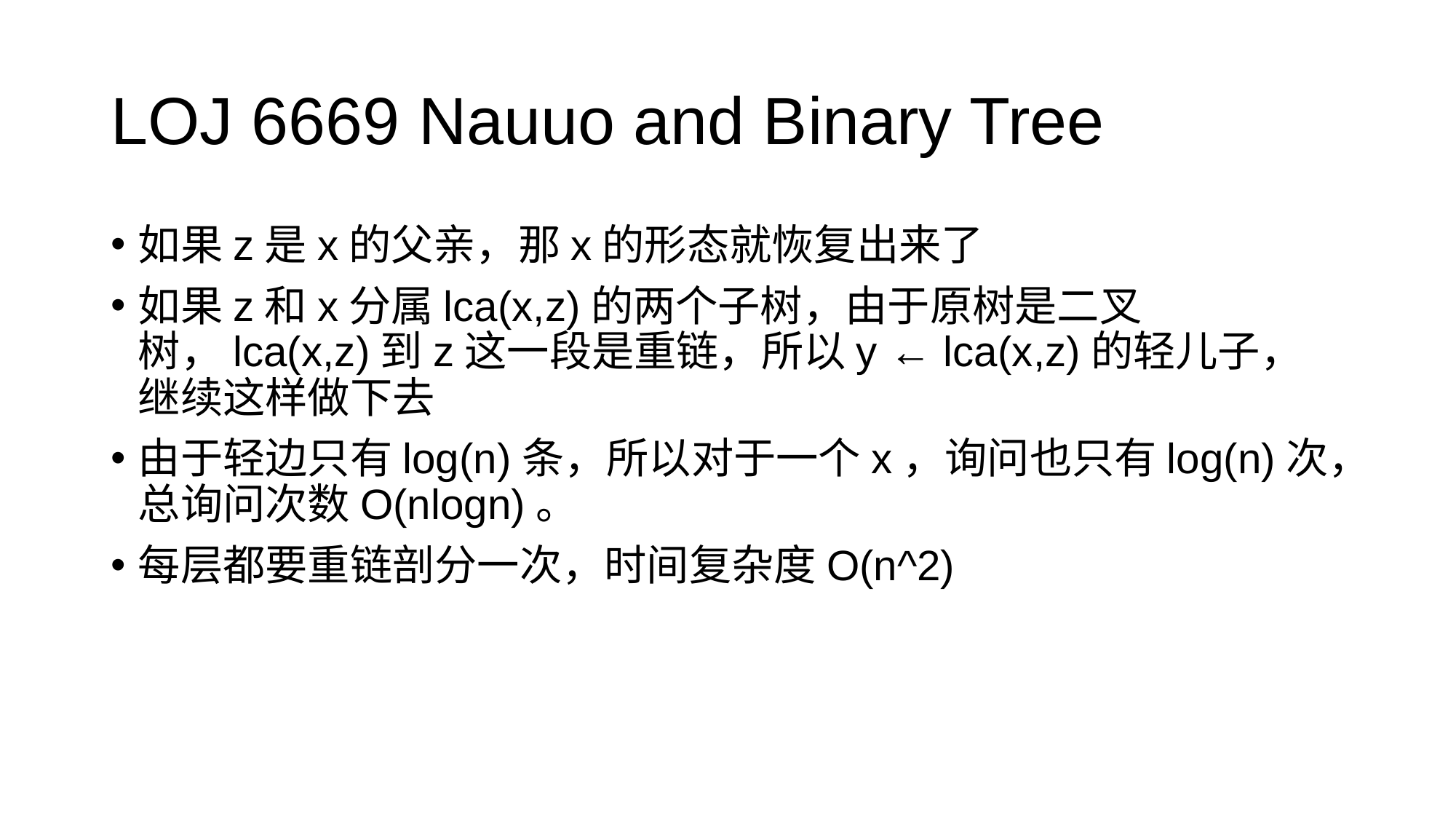

# LOJ 6669 Nauuo and Binary Tree
如果z是x的父亲，那x的形态就恢复出来了
如果z和x分属lca(x,z)的两个子树，由于原树是二叉树，lca(x,z)到z这一段是重链，所以y ← lca(x,z)的轻儿子，继续这样做下去
由于轻边只有log(n)条，所以对于一个x，询问也只有log(n)次，总询问次数O(nlogn)。
每层都要重链剖分一次，时间复杂度O(n^2)